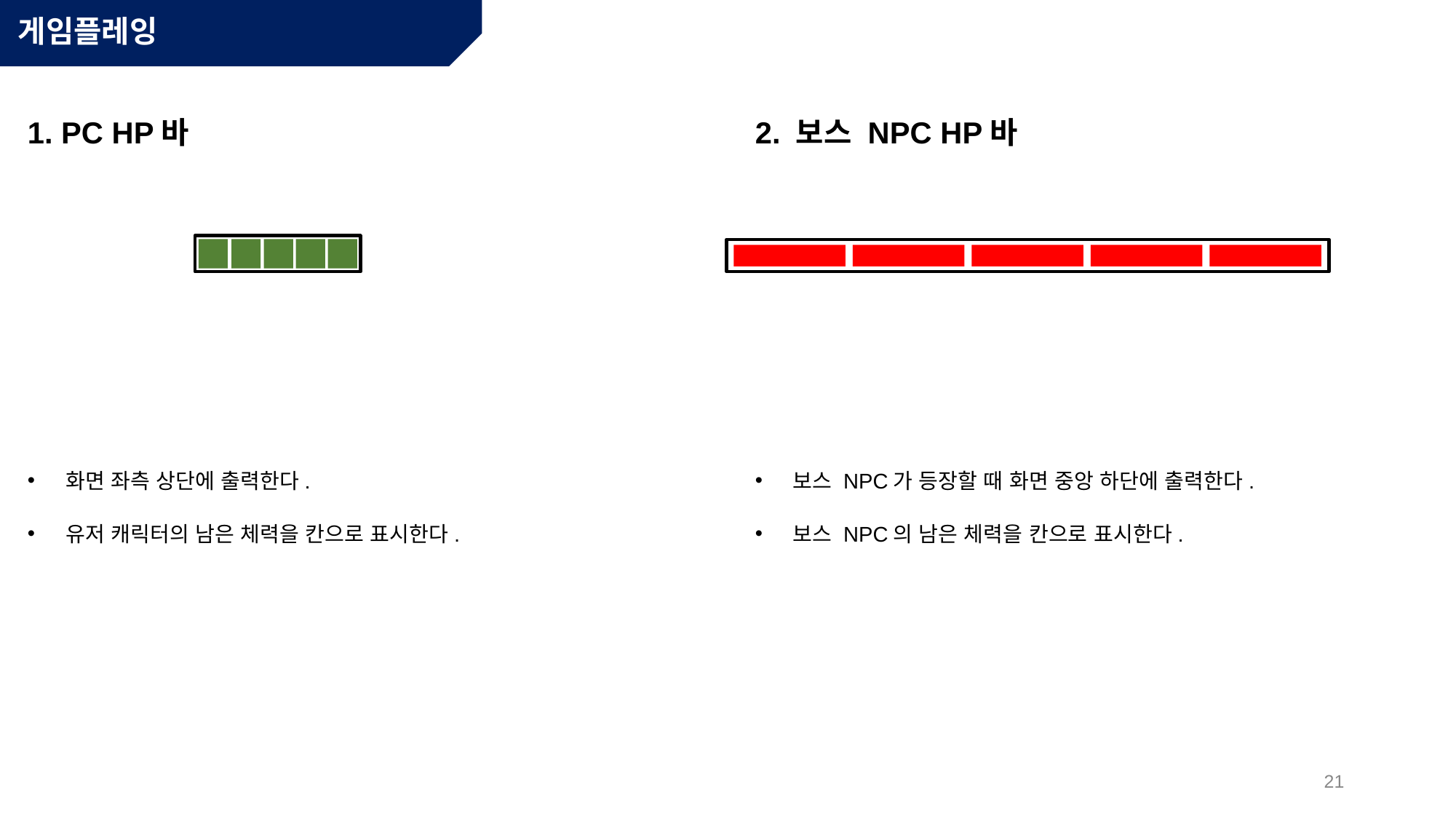

# 게임플레잉
1. PC HP바
2. 보스 NPC HP바

화면 좌측 상단에 출력한다.
유저 캐릭터의 남은 체력을 칸으로 표시한다.

보스 NPC가 등장할 때 화면 중앙 하단에 출력한다.
보스 NPC의 남은 체력을 칸으로 표시한다.
21